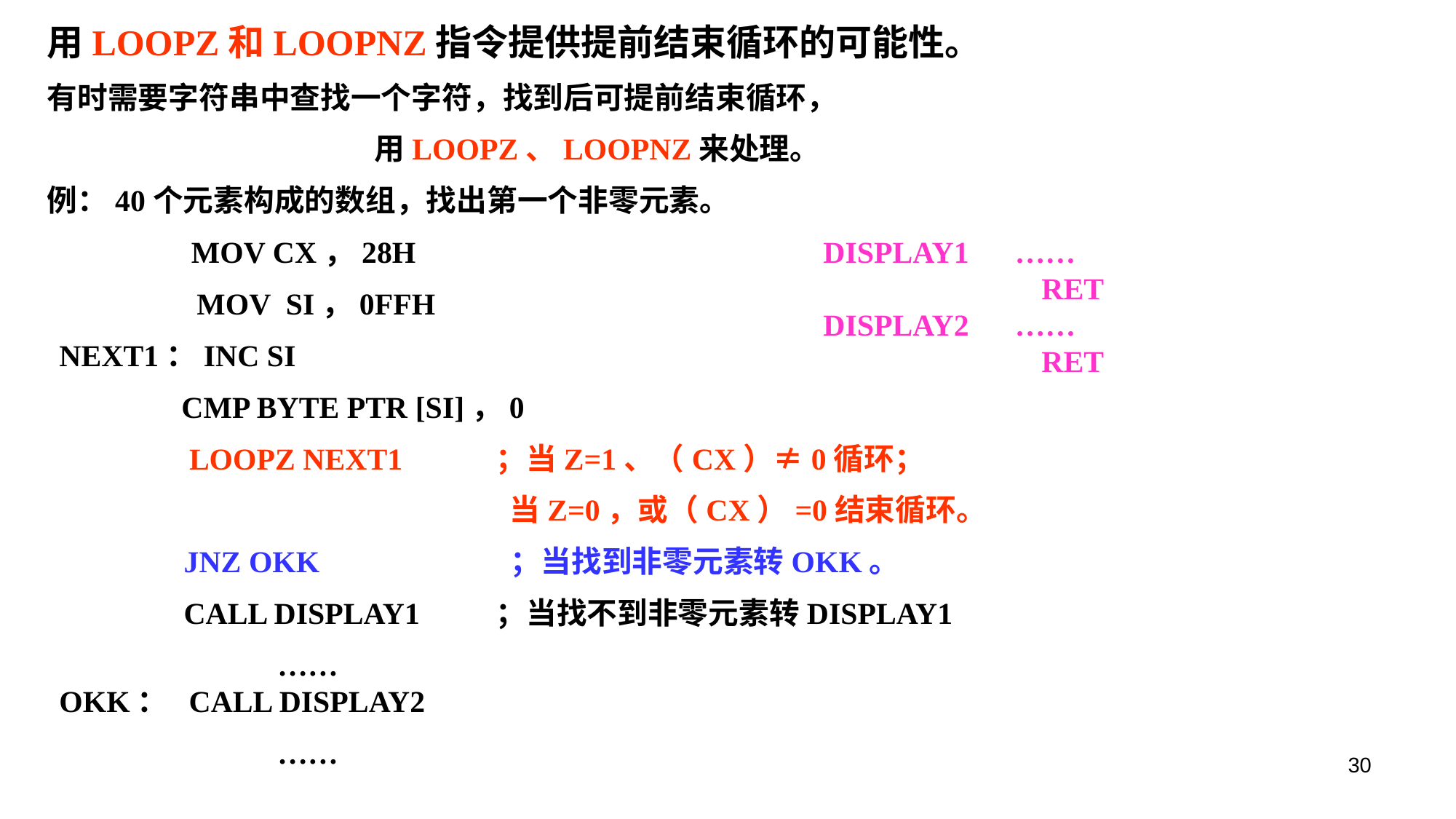

用LOOPZ和LOOPNZ指令提供提前结束循环的可能性。
有时需要字符串中查找一个字符，找到后可提前结束循环，
			用LOOPZ、LOOPNZ来处理。
例：40个元素构成的数组，找出第一个非零元素。
	   MOV CX，28H
                  MOV  SI，0FFH
NEXT1：INC SI
                CMP BYTE PTR [SI]，0
                 LOOPZ NEXT1   	；当Z=1、（CX）≠0循环；
                     		        	 当Z=0，或（CX）=0结束循环。
          	  JNZ OKK             	 ；当找到非零元素转OKK。
        	  CALL DISPLAY1	；当找不到非零元素转DISPLAY1
		……
OKK：  CALL DISPLAY2
		……
DISPLAY1      ……
		RET
DISPLAY2      ……
		RET

30